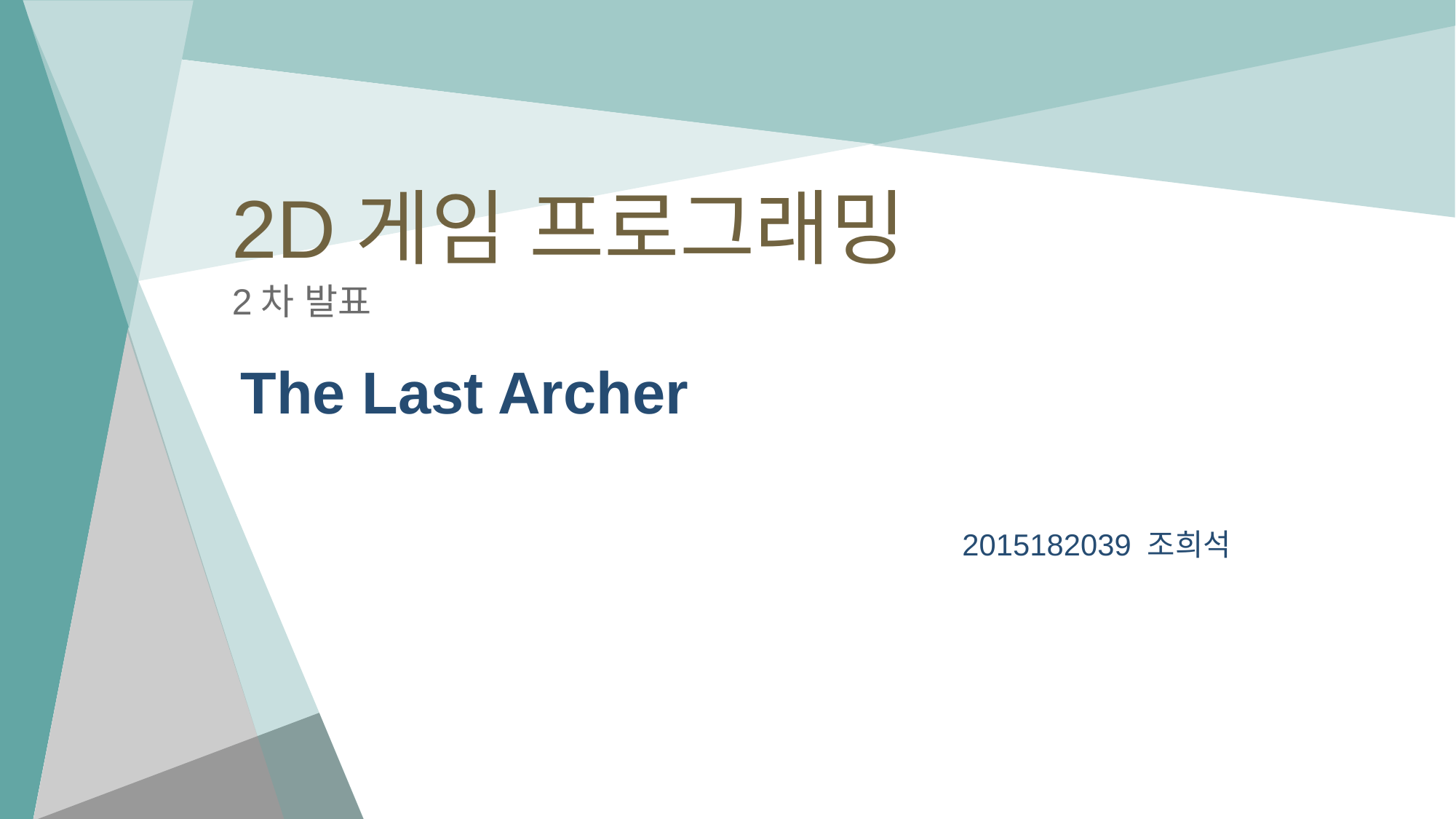

# 2D게임 프로그래밍
2차 발표
The Last Archer
2015182039 조희석